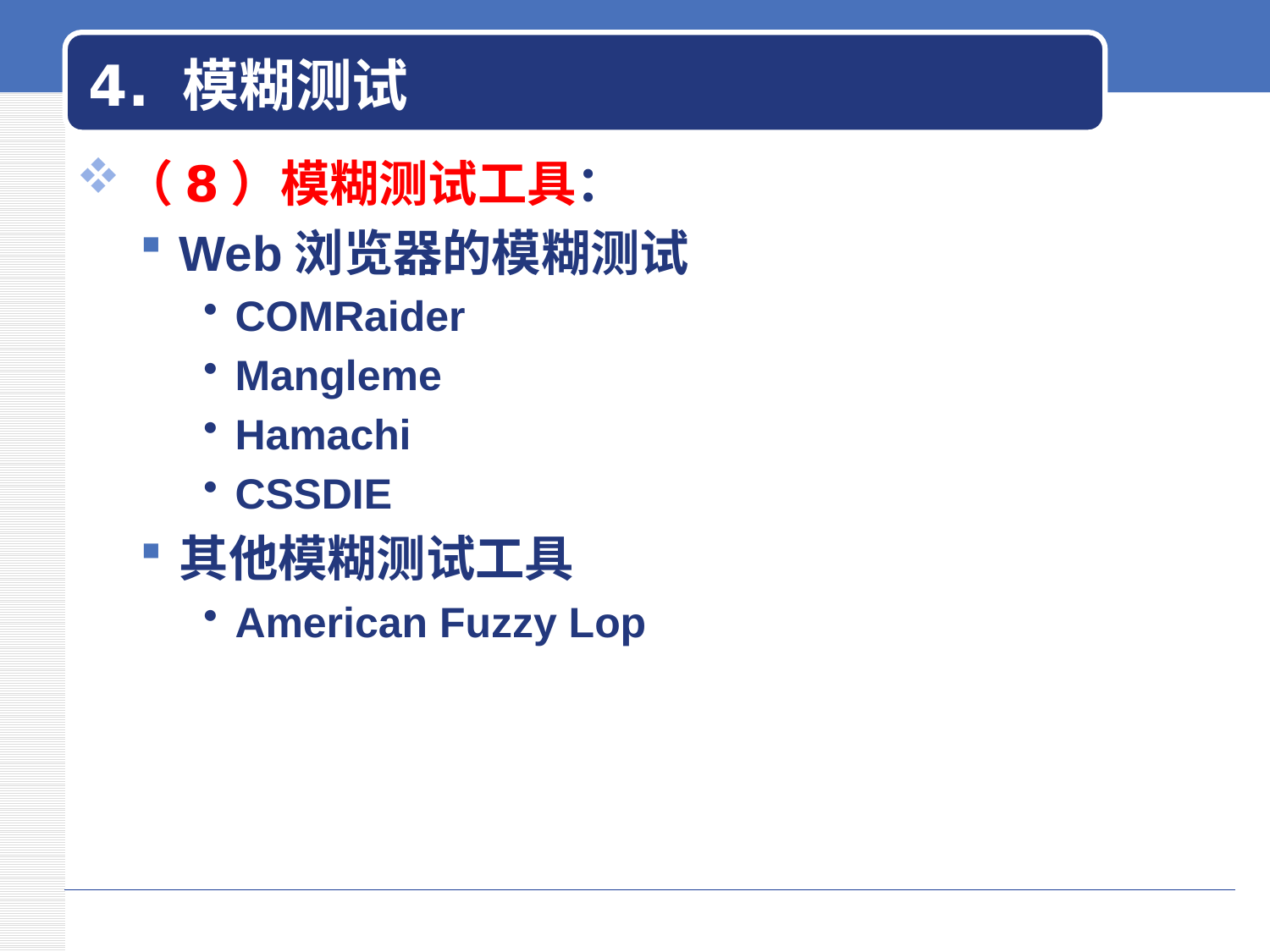

# 4. 模糊测试
（8）模糊测试工具：
Web浏览器的模糊测试
COMRaider
Mangleme
Hamachi
CSSDIE
其他模糊测试工具
American Fuzzy Lop